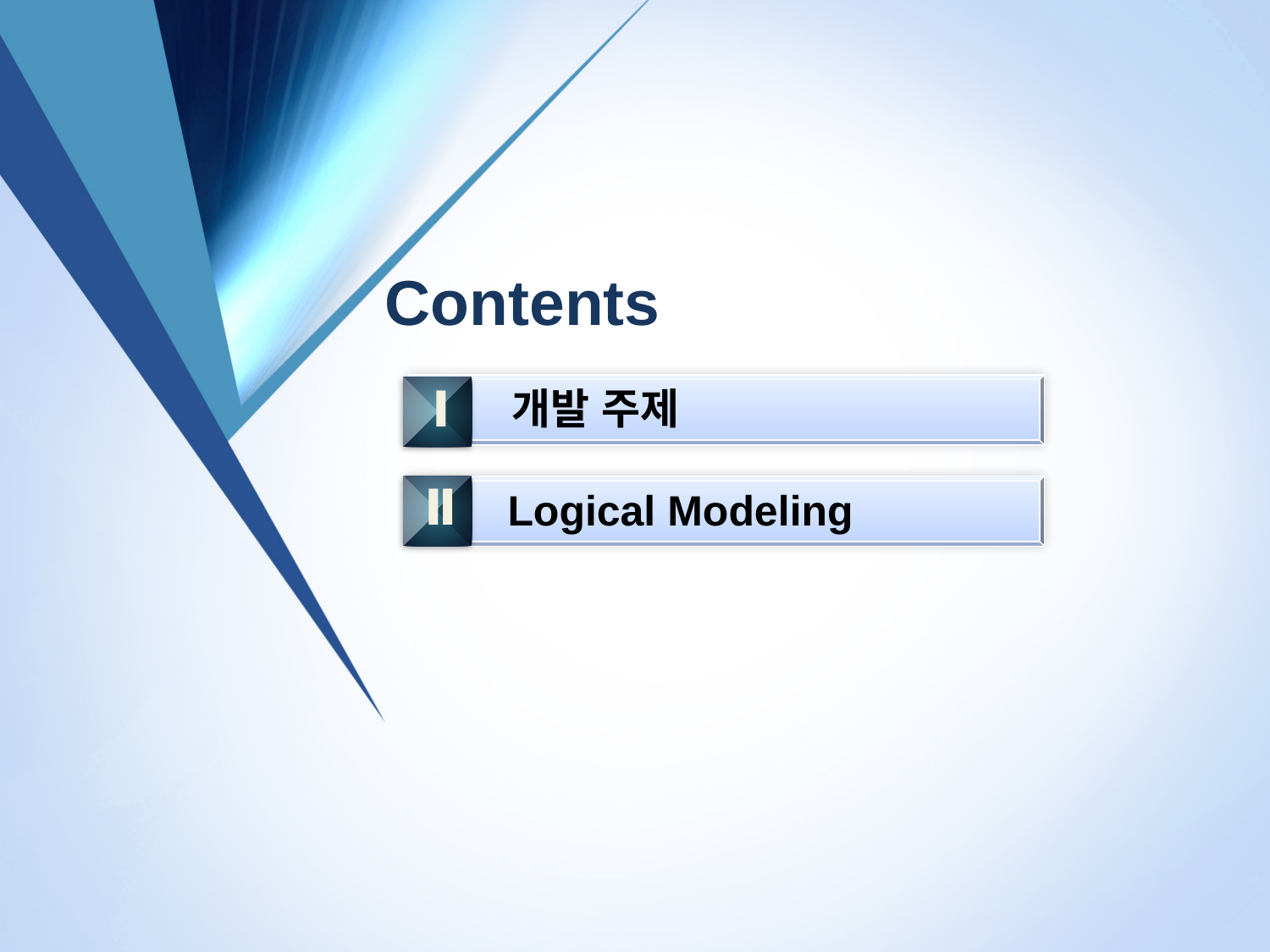

Contents
Ⅰ

개발 주제

Ⅱ

Logical Modeling